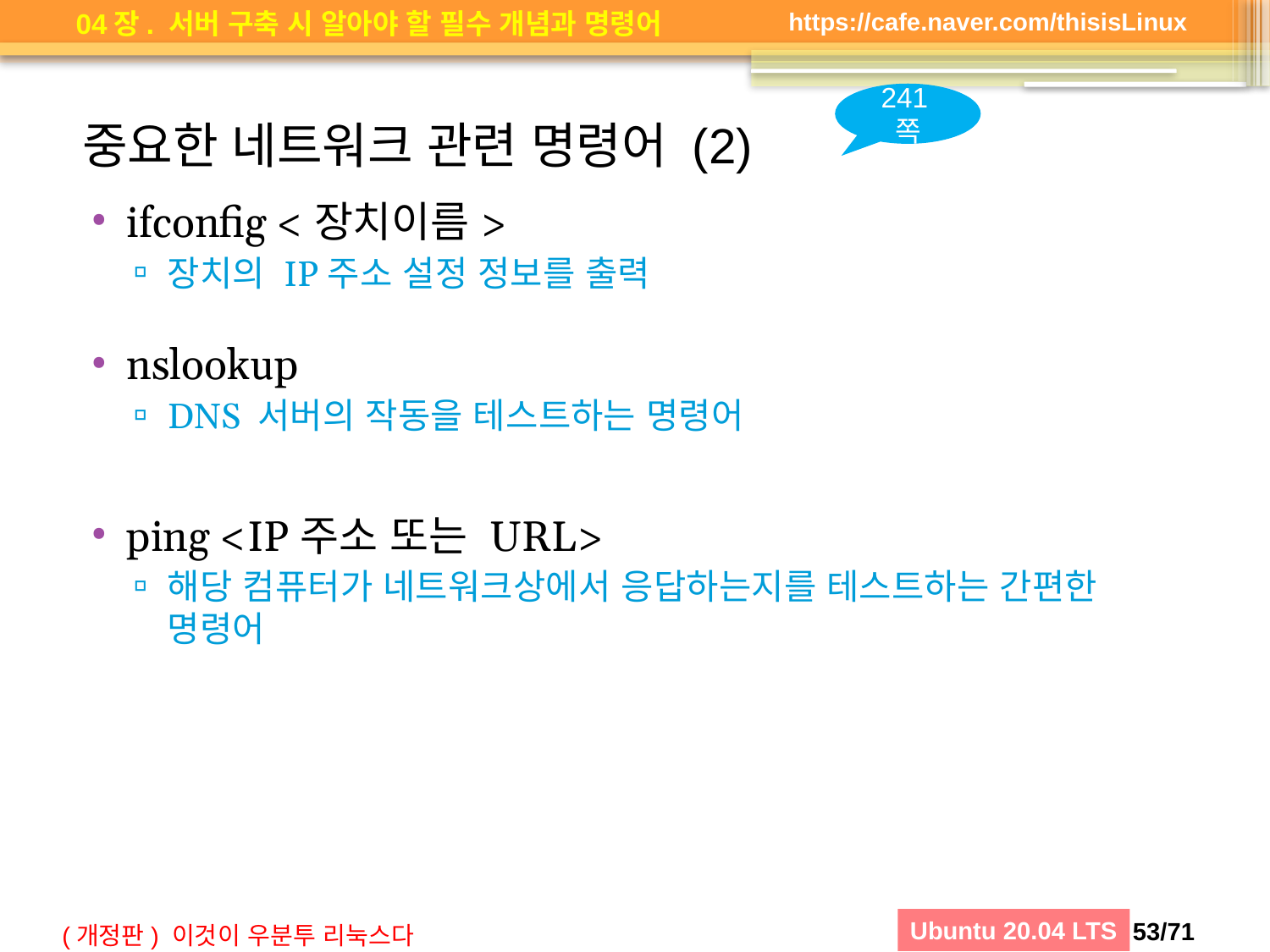

241쪽
# 중요한 네트워크 관련 명령어 (2)
ifconfig <장치이름>
장치의 IP주소 설정 정보를 출력

nslookup
DNS 서버의 작동을 테스트하는 명령어

ping <IP주소 또는 URL>
해당 컴퓨터가 네트워크상에서 응답하는지를 테스트하는 간편한 명령어